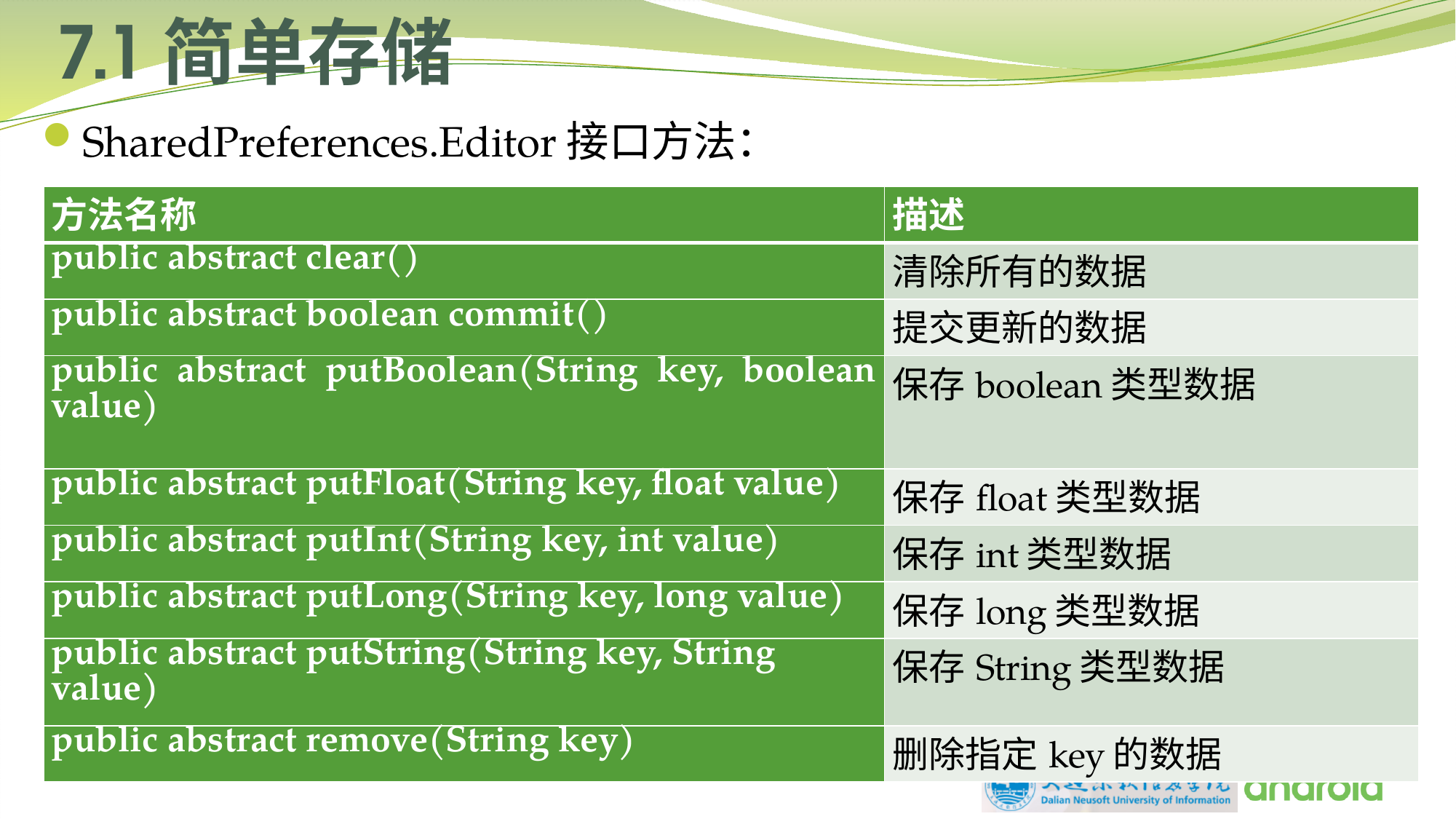

# 7.1简单存储
SharedPreferences.Editor接口方法：

| 方法名称 | 描述 |
| --- | --- |
| public abstract clear() | 清除所有的数据 |
| public abstract boolean commit() | 提交更新的数据 |
| public abstract putBoolean(String key, boolean value) | 保存boolean类型数据 |
| public abstract putFloat(String key, float value) | 保存float类型数据 |
| public abstract putInt(String key, int value) | 保存int类型数据 |
| public abstract putLong(String key, long value) | 保存long类型数据 |
| public abstract putString(String key, String value) | 保存String类型数据 |
| public abstract remove(String key) | 删除指定key的数据 |